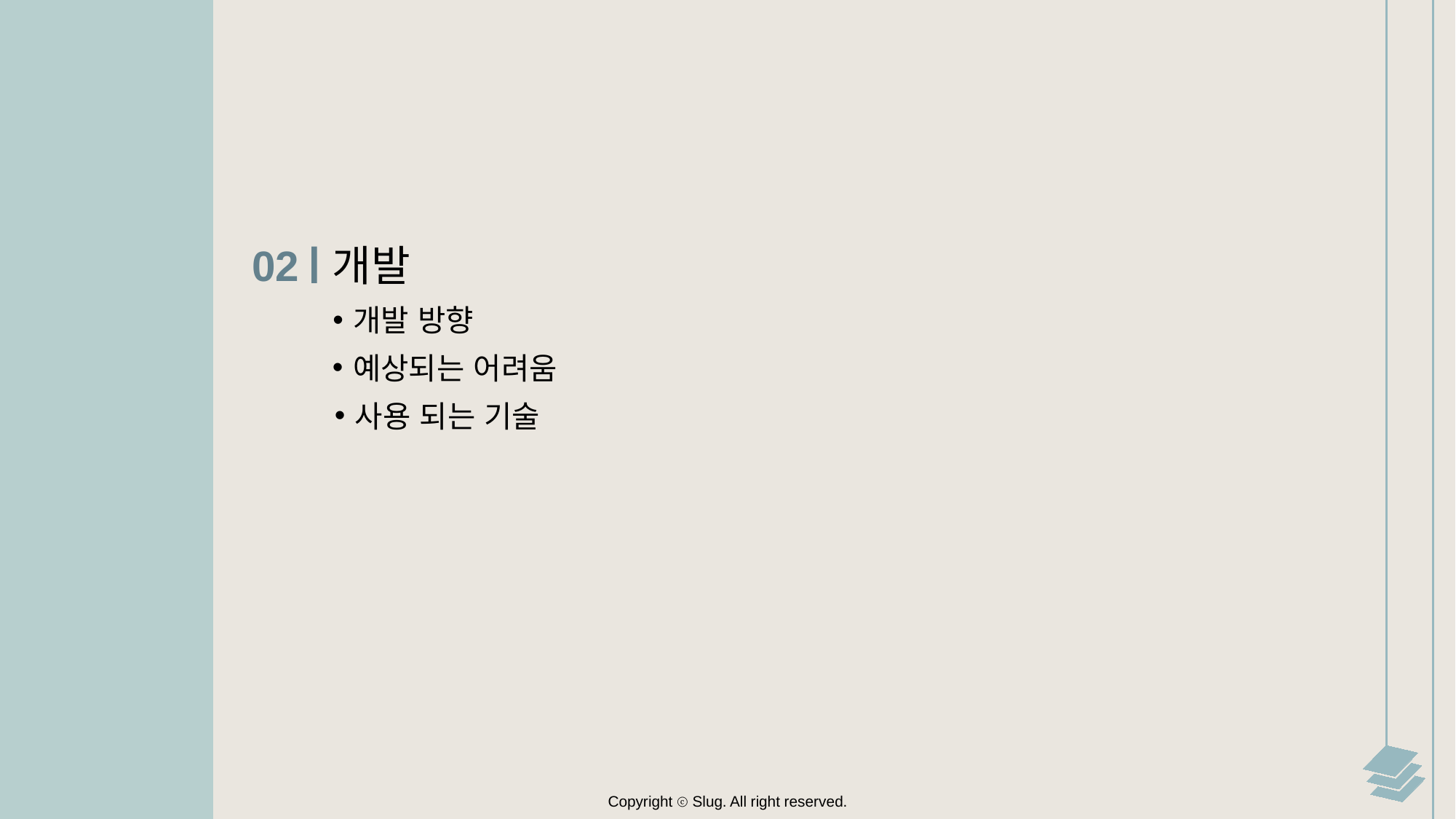

02
개발

개발 방향
예상되는 어려움
사용 되는 기술

Copyright ⓒ Slug. All right reserved.